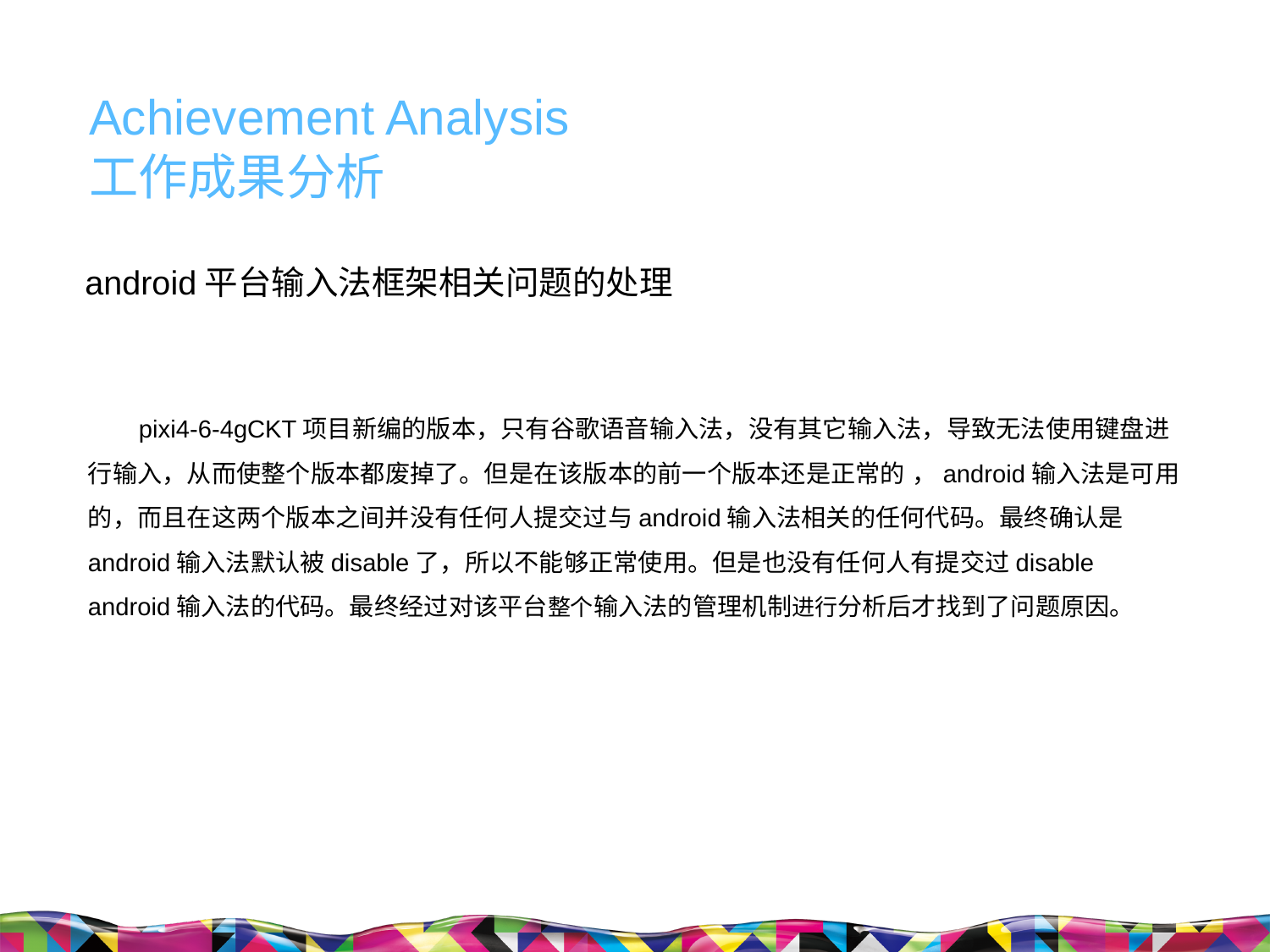

Achievement Analysis
工作成果分析
android平台输入法框架相关问题的处理
        pixi4-6-4gCKT项目新编的版本，只有谷歌语音输入法，没有其它输入法，导致无法使用键盘进行输入，从而使整个版本都废掉了。但是在该版本的前一个版本还是正常的 ，android输入法是可用的，而且在这两个版本之间并没有任何人提交过与android输入法相关的任何代码。最终确认是android输入法默认被disable了，所以不能够正常使用。但是也没有任何人有提交过disable android输入法的代码。最终经过对该平台整个输入法的管理机制进行分析后才找到了问题原因。